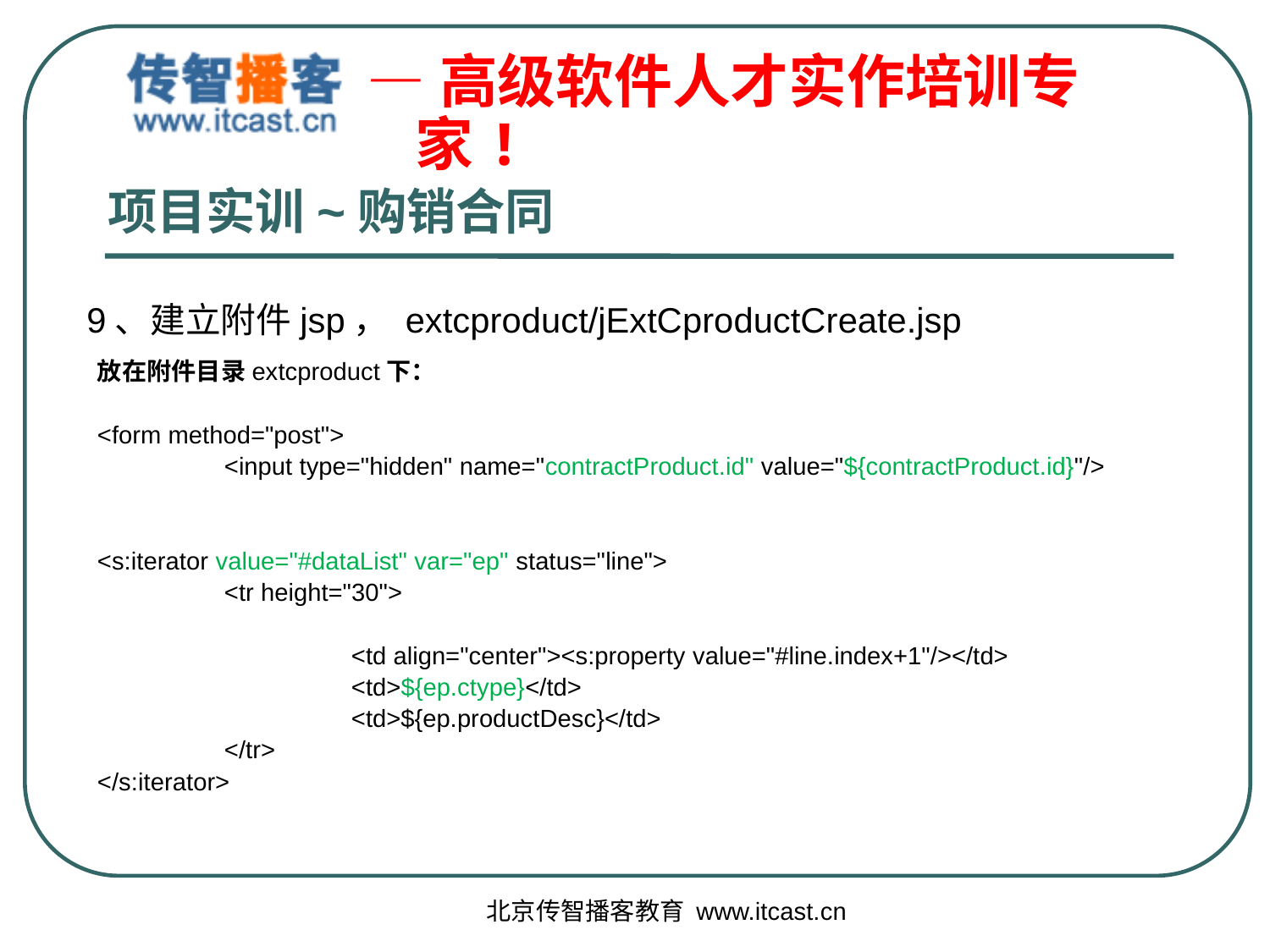

# 项目实训~购销合同
9、建立附件jsp， extcproduct/jExtCproductCreate.jsp
放在附件目录extcproduct下：

<form method="post">
	<input type="hidden" name="contractProduct.id" value="${contractProduct.id}"/>

<s:iterator value="#dataList" var="ep" status="line">
	<tr height="30">

		<td align="center"><s:property value="#line.index+1"/></td>
		<td>${ep.ctype}</td>
		<td>${ep.productDesc}</td>
	</tr>
</s:iterator>
北京传智播客教育 www.itcast.cn